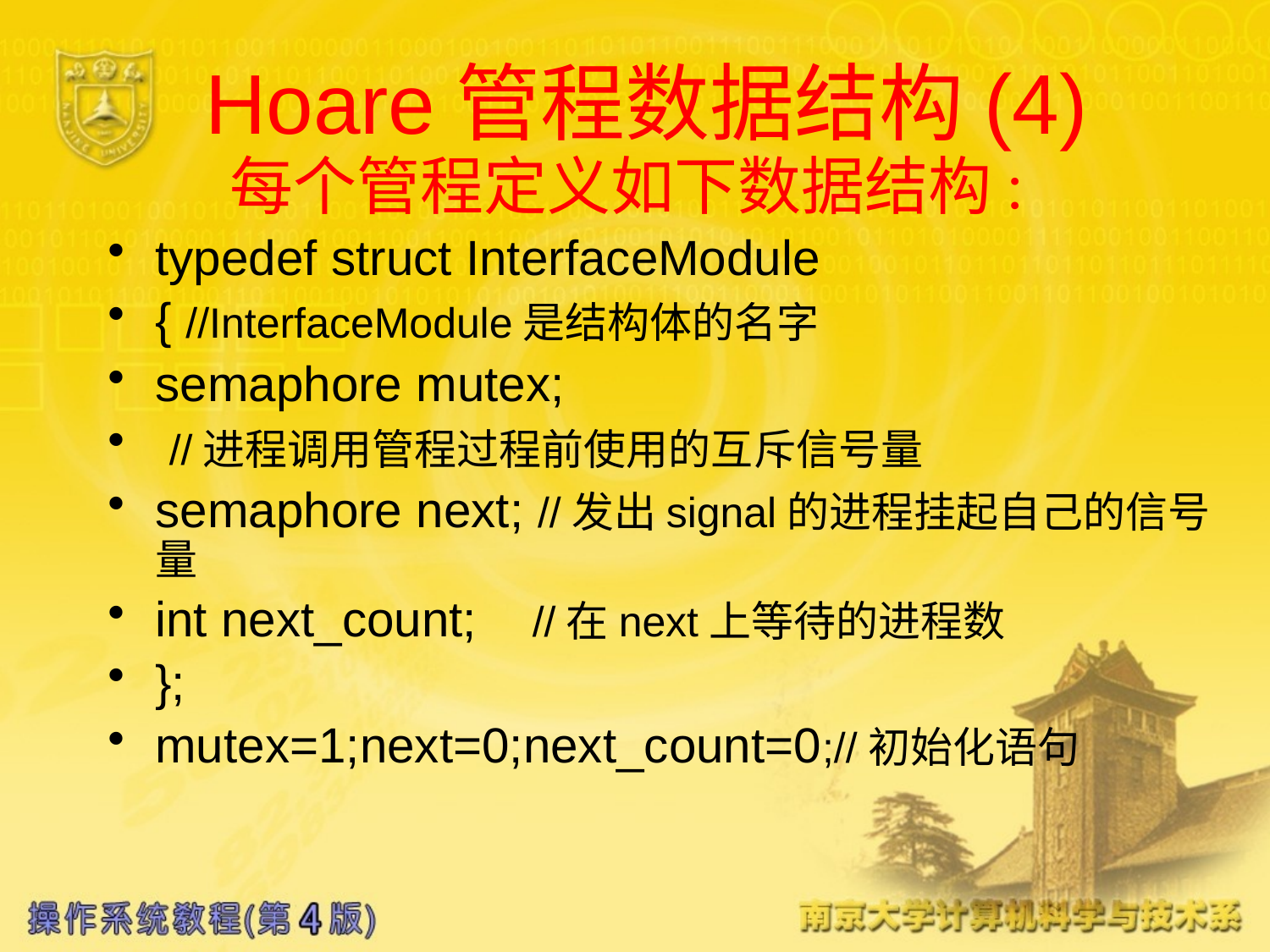

# Hoare管程数据结构(4)
          每个管程定义如下数据结构 ：
typedef struct InterfaceModule
{ //InterfaceModule是结构体的名字
semaphore mutex;
 //进程调用管程过程前使用的互斥信号量
semaphore next; //发出signal的进程挂起自己的信号量
int next_count;    //在next上等待的进程数
};
mutex=1;next=0;next_count=0;//初始化语句